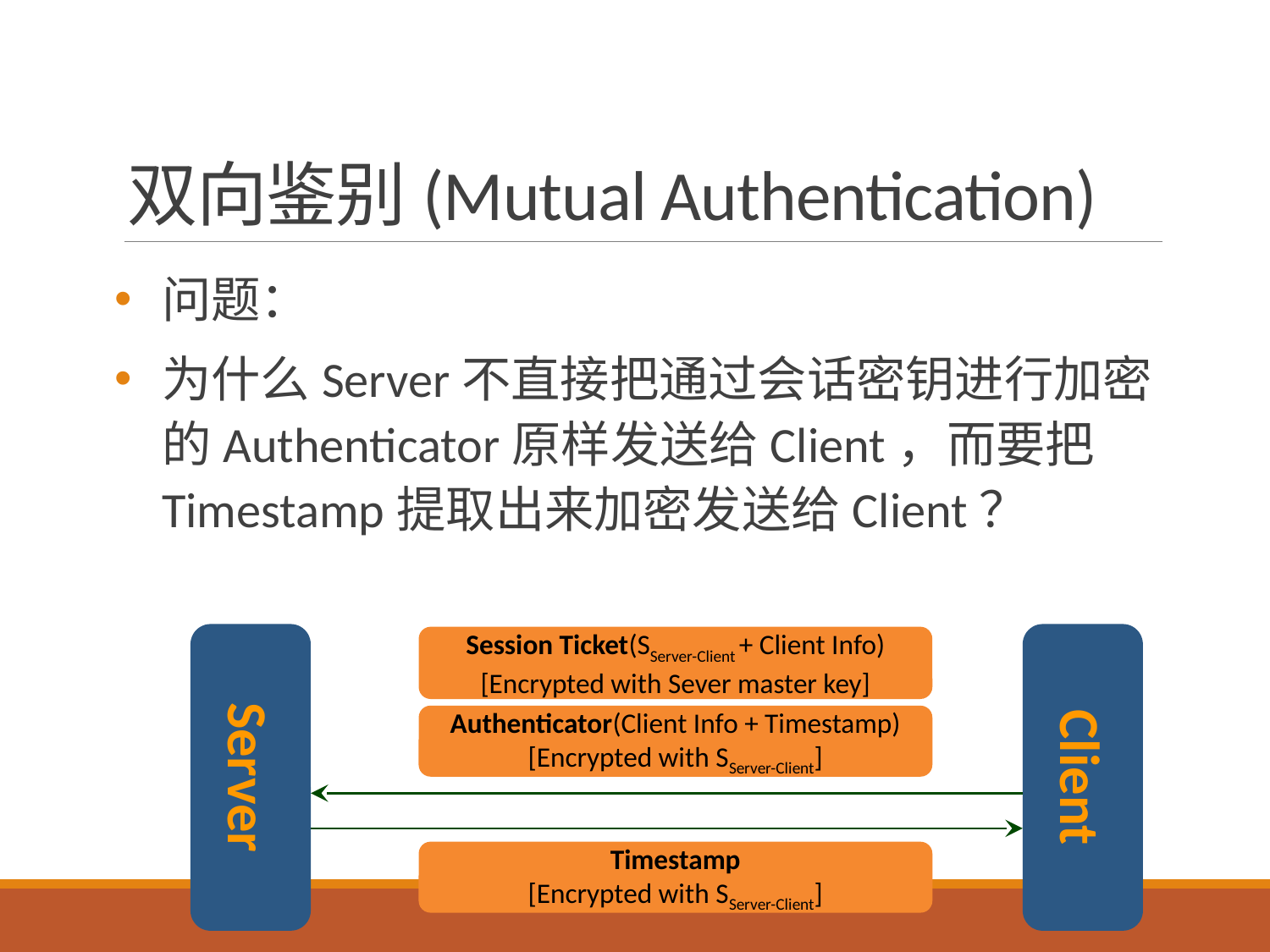

# 双向鉴别(Mutual Authentication)
问题：
为什么Server不直接把通过会话密钥进行加密的Authenticator原样发送给Client，而要把Timestamp提取出来加密发送给Client？
Server
Client
Session Ticket(SServer-Client + Client Info)
[Encrypted with Sever master key]
Authenticator(Client Info + Timestamp)
[Encrypted with SServer-Client]
Timestamp
[Encrypted with SServer-Client]